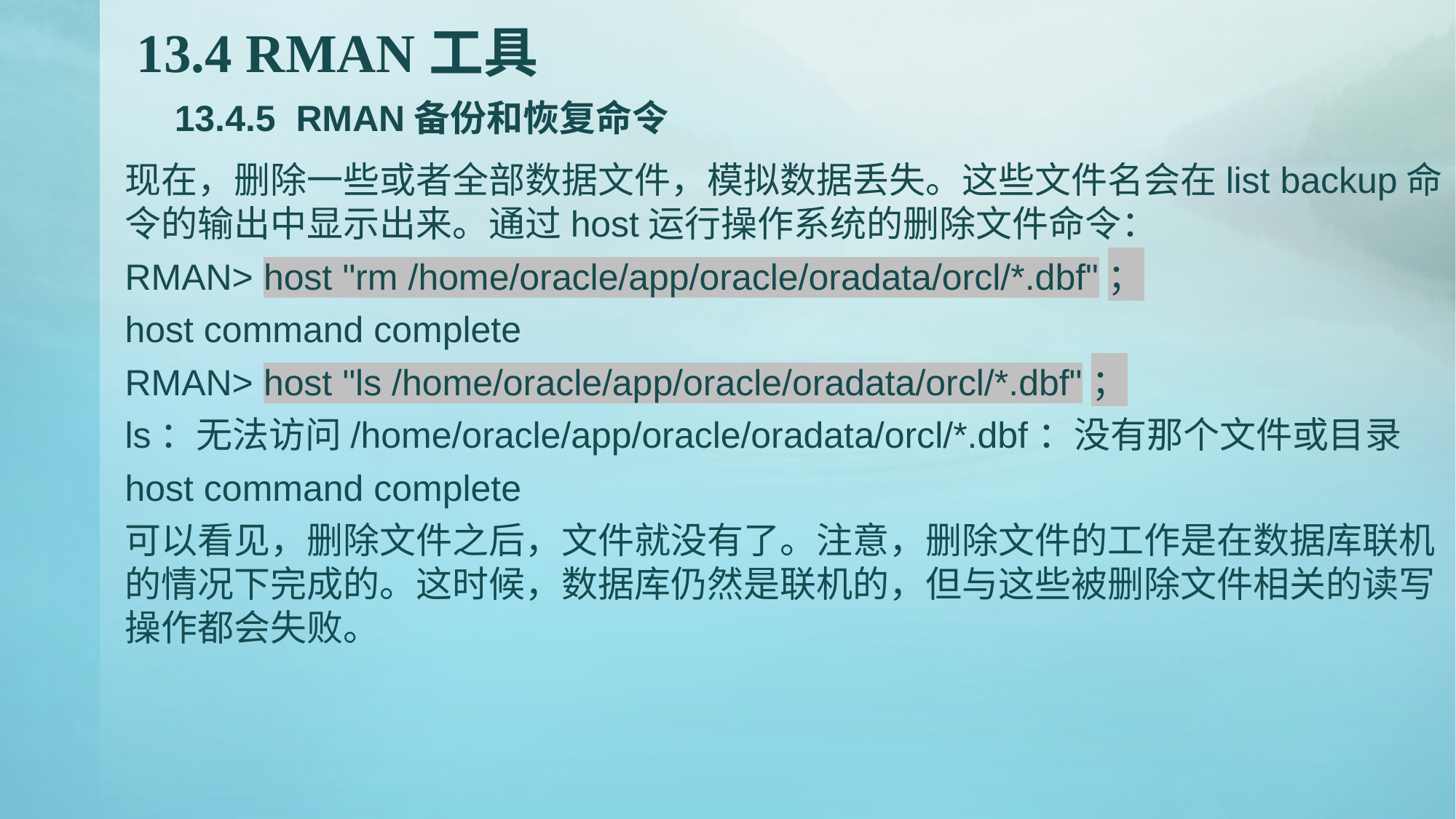

# 13.4 RMAN工具 13.4.5  RMAN备份和恢复命令
现在，删除一些或者全部数据文件，模拟数据丢失。这些文件名会在list backup命令的输出中显示出来。通过host运行操作系统的删除文件命令：
RMAN> host "rm /home/oracle/app/oracle/oradata/orcl/*.dbf"；
host command complete
RMAN> host "ls /home/oracle/app/oracle/oradata/orcl/*.dbf"；
ls：无法访问/home/oracle/app/oracle/oradata/orcl/*.dbf：没有那个文件或目录
host command complete
可以看见，删除文件之后，文件就没有了。注意，删除文件的工作是在数据库联机的情况下完成的。这时候，数据库仍然是联机的，但与这些被删除文件相关的读写操作都会失败。